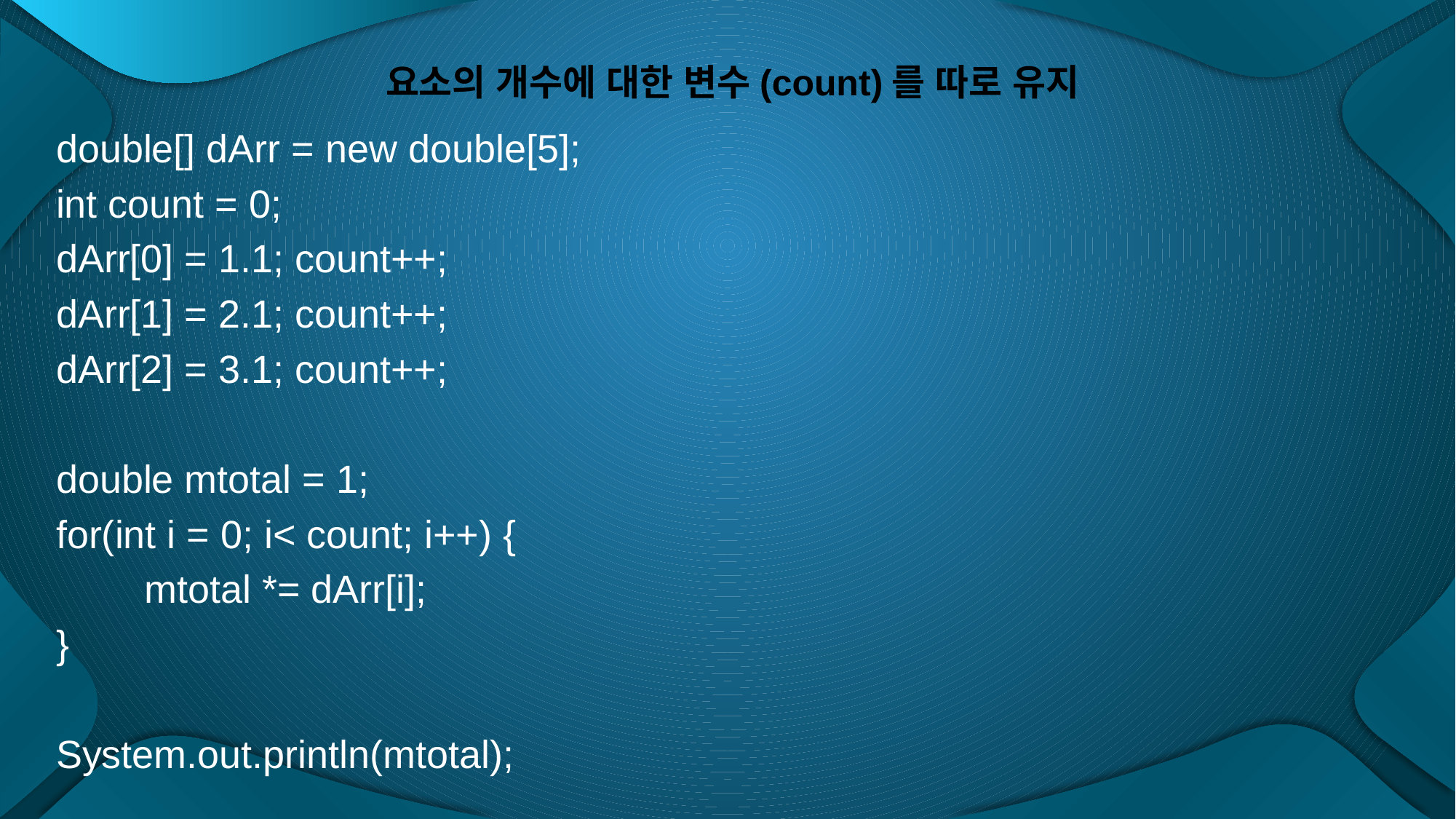

# 요소의 개수에 대한 변수(count)를 따로 유지
double[] dArr = new double[5];
int count = 0;
dArr[0] = 1.1; count++;
dArr[1] = 2.1; count++;
dArr[2] = 3.1; count++;

double mtotal = 1;
for(int i = 0; i< count; i++) {
	mtotal *= dArr[i];
}

System.out.println(mtotal);